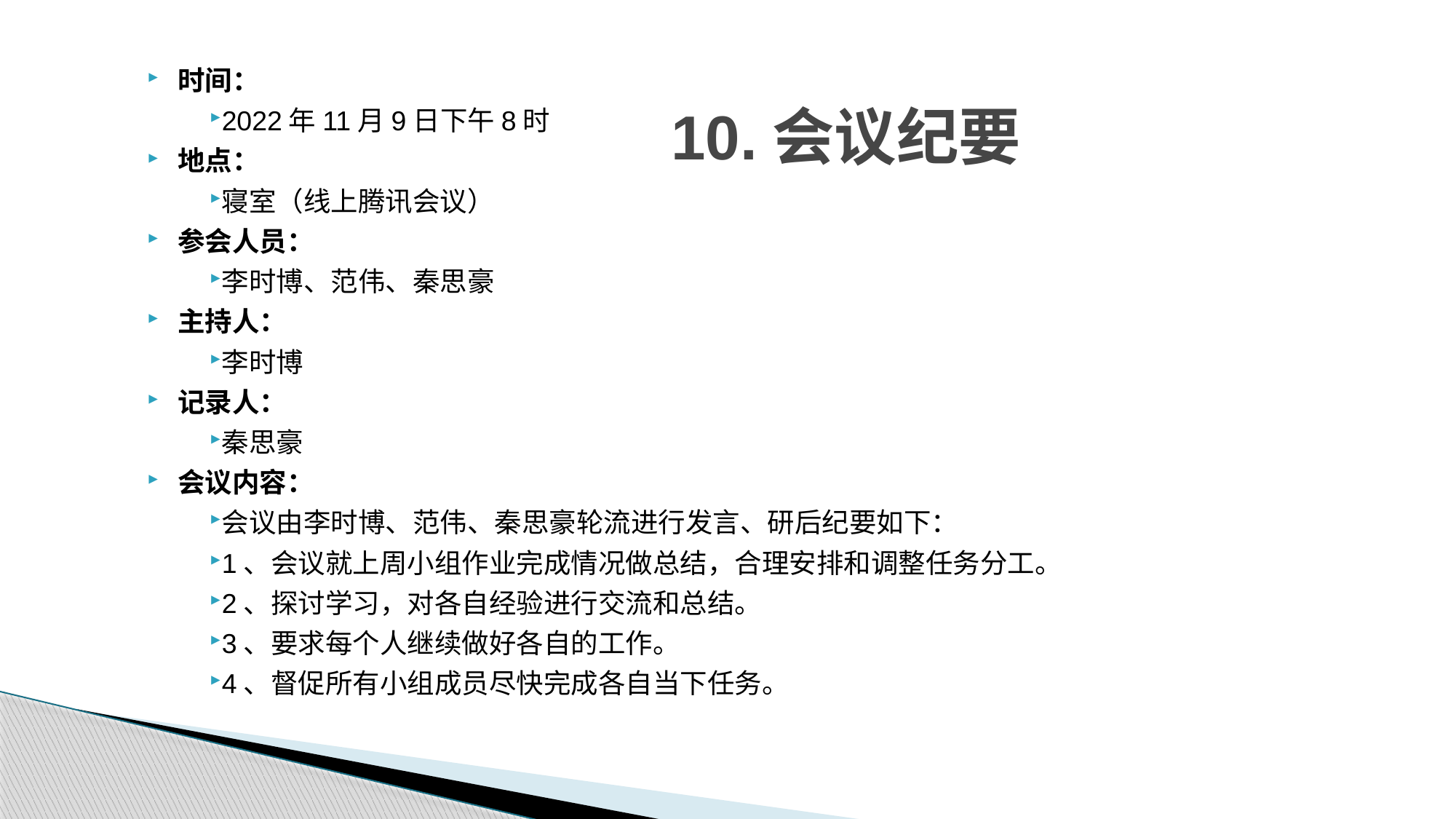

时间：
2022年11月9日下午8时
地点：
寝室（线上腾讯会议）
参会人员：
李时博、范伟、秦思豪
主持人：
李时博
记录人：
秦思豪
会议内容：
会议由李时博、范伟、秦思豪轮流进行发言、研后纪要如下：
1、会议就上周小组作业完成情况做总结，合理安排和调整任务分工。
2、探讨学习，对各自经验进行交流和总结。
3、要求每个人继续做好各自的工作。
4、督促所有小组成员尽快完成各自当下任务。
# 10.会议纪要